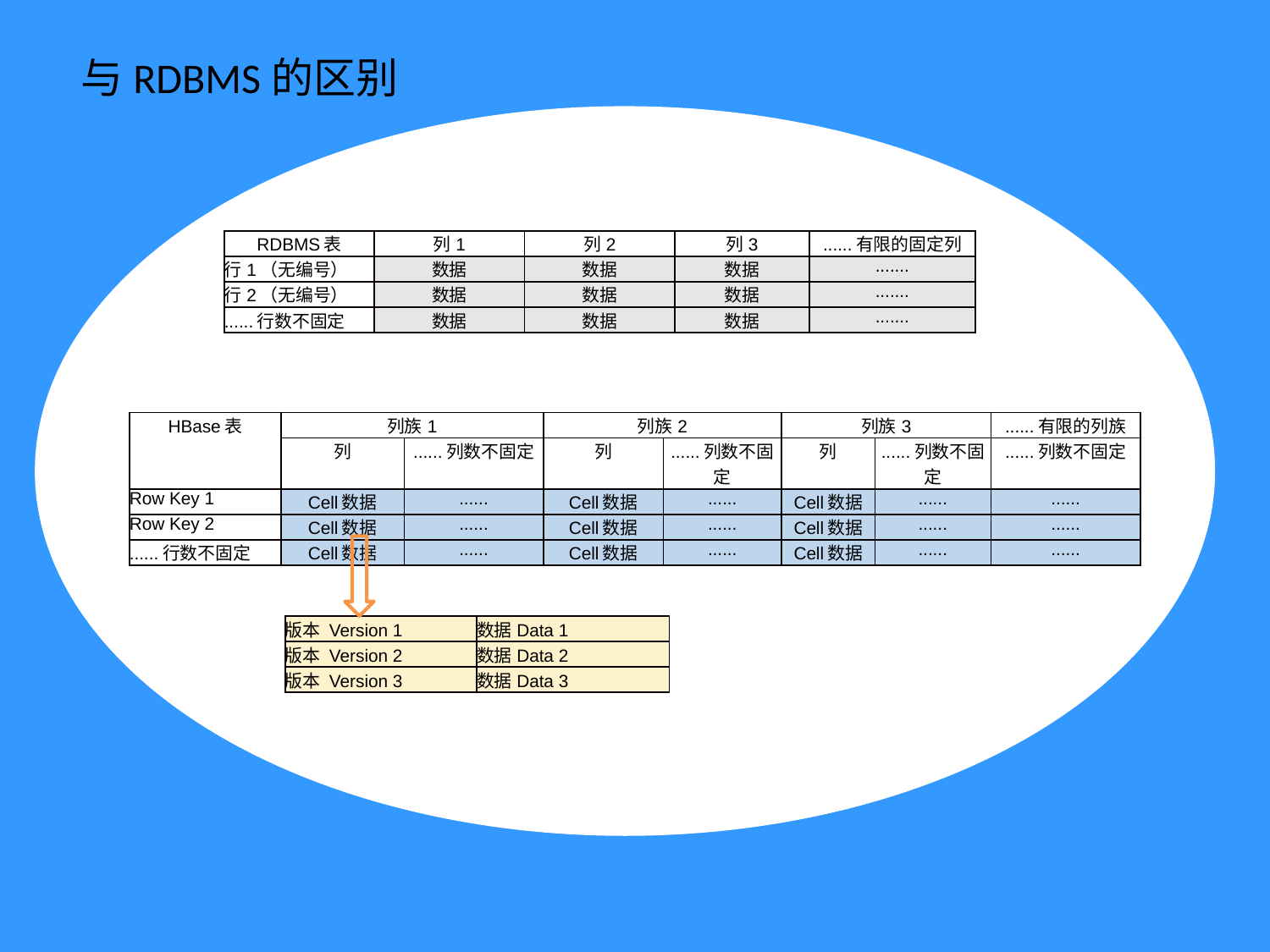

# 与RDBMS的区别
| RDBMS表 | 列1 | 列2 | 列3 | ......有限的固定列 |
| --- | --- | --- | --- | --- |
| 行1（无编号） | 数据 | 数据 | 数据 | ....... |
| 行2（无编号） | 数据 | 数据 | 数据 | ....... |
| ......行数不固定 | 数据 | 数据 | 数据 | ....... |
| HBase表 | 列族1 |  | 列族2 |  | 列族3 |  | ......有限的列族 |
| --- | --- | --- | --- | --- | --- | --- | --- |
|  | 列 | ......列数不固定 | 列 | ......列数不固定 | 列 | ......列数不固定 | ......列数不固定 |
| Row Key 1 | Cell数据 | ...... | Cell数据 | ...... | Cell数据 | ...... | ...... |
| Row Key 2 | Cell数据 | ...... | Cell数据 | ...... | Cell数据 | ...... | ...... |
| ......行数不固定 | Cell数据 | ...... | Cell数据 | ...... | Cell数据 | ...... | ...... |

| 版本 Version 1 | 数据Data 1 |
| --- | --- |
| 版本 Version 2 | 数据Data 2 |
| 版本 Version 3 | 数据Data 3 |